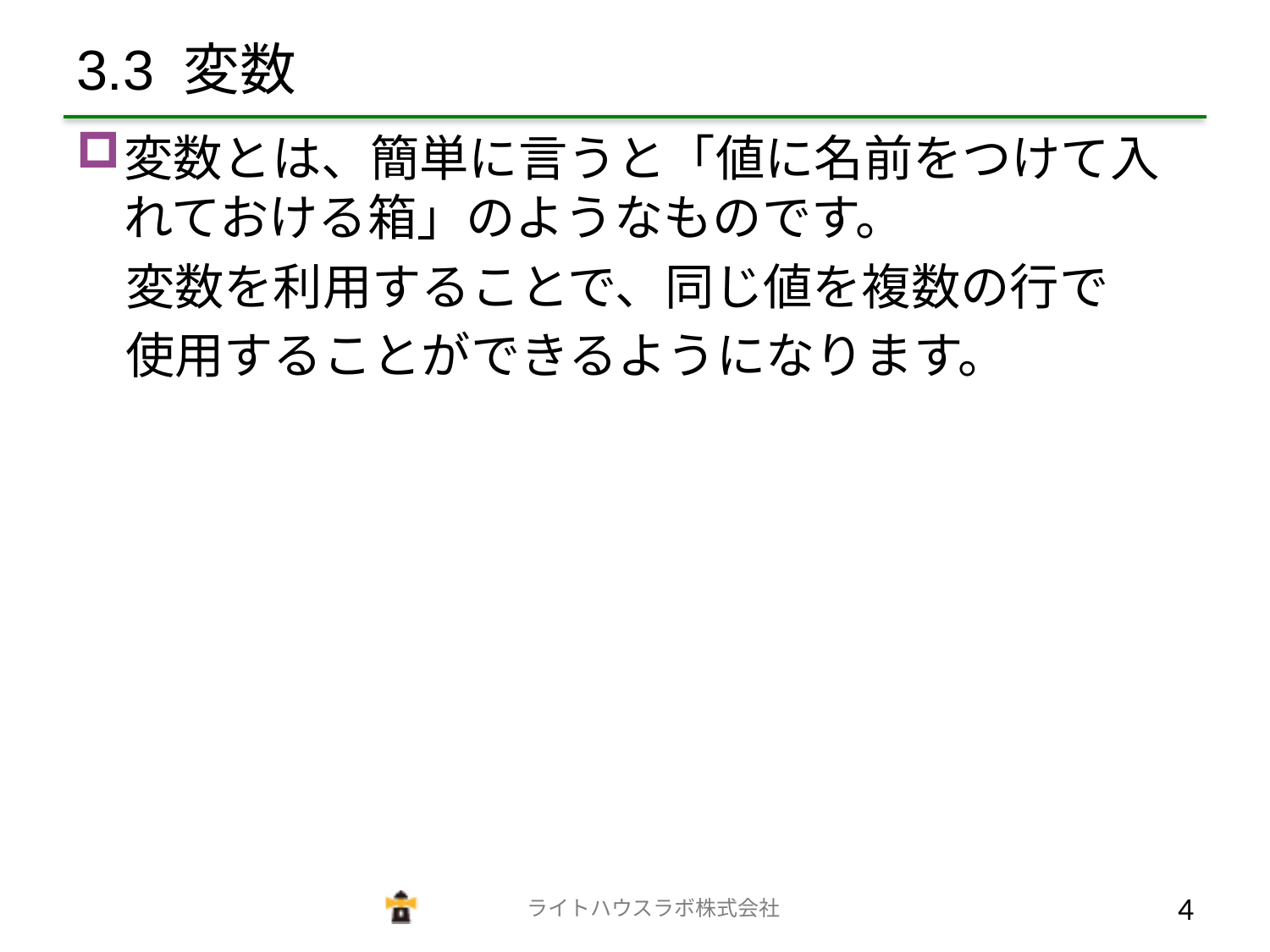

# 3.3 変数
変数とは、簡単に言うと「値に名前をつけて入れておける箱」のようなものです。
　変数を利用することで、同じ値を複数の行で
　使用することができるようになります。
　　　　　　　　　　　　　ライトハウスラボ株式会社
4